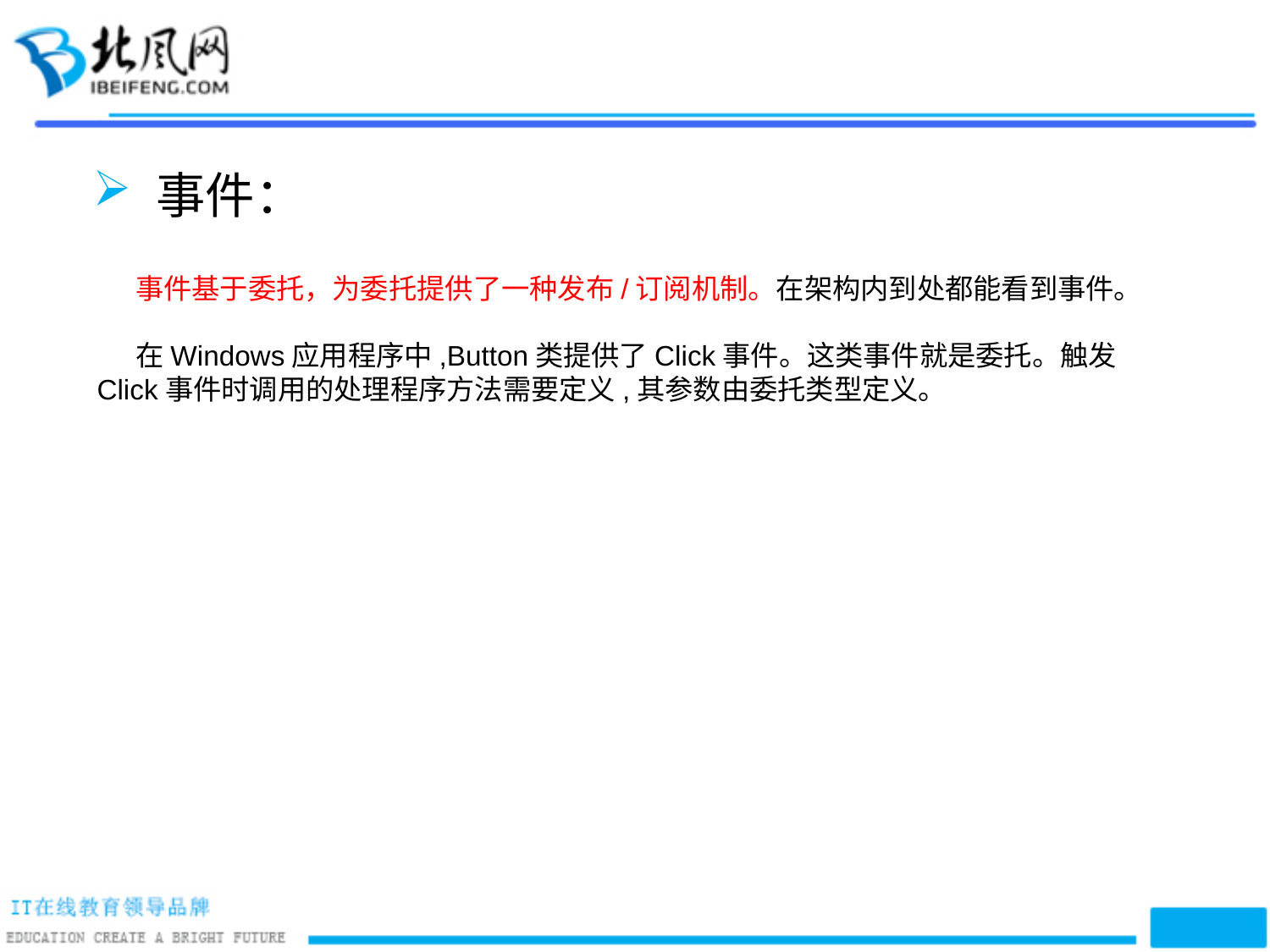

事件：
     事件基于委托，为委托提供了一种发布/订阅机制。在架构内到处都能看到事件。

     在Windows应用程序中,Button类提供了Click事件。这类事件就是委托。触发Click事件时调用的处理程序方法需要定义,其参数由委托类型定义。